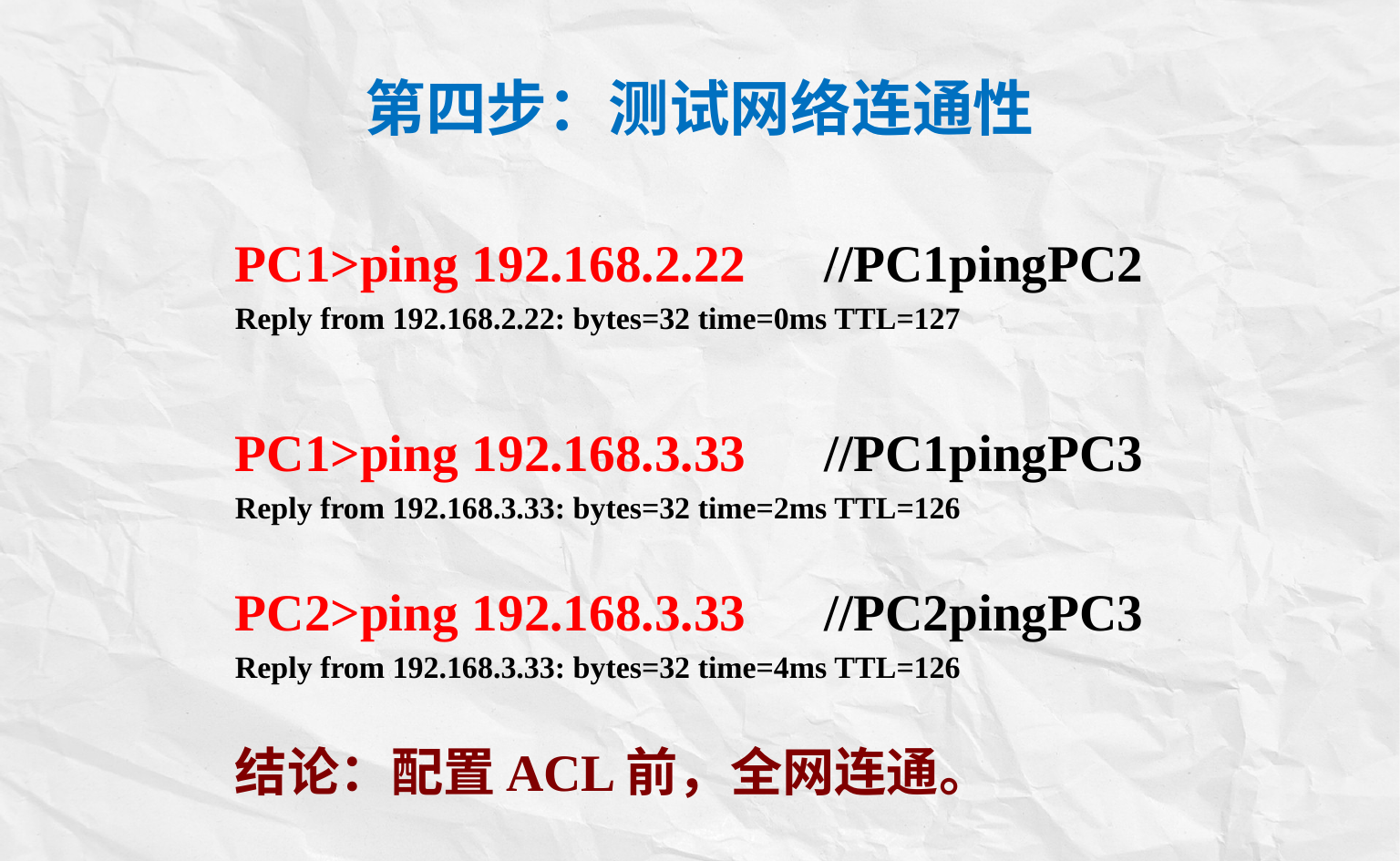

# 第四步：测试网络连通性
PC1>ping 192.168.2.22      //PC1pingPC2
Reply from 192.168.2.22: bytes=32 time=0ms TTL=127

PC1>ping 192.168.3.33      //PC1pingPC3
Reply from 192.168.3.33: bytes=32 time=2ms TTL=126

PC2>ping 192.168.3.33      //PC2pingPC3
Reply from 192.168.3.33: bytes=32 time=4ms TTL=126

结论：配置ACL前，全网连通。

60